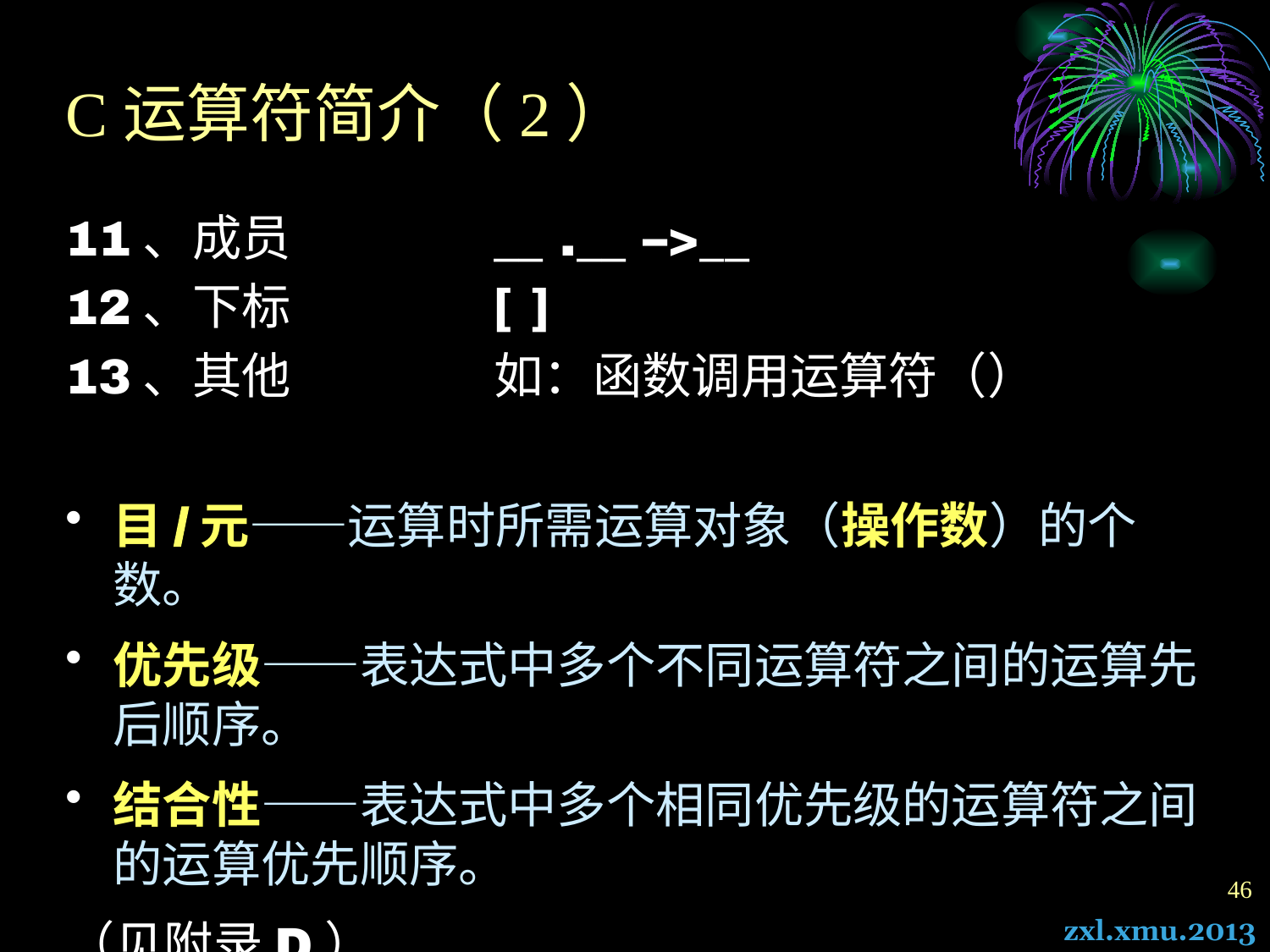

# C运算符简介（2）
11、成员		__ .__ –>__
12、下标		[ ]
13、其他		如：函数调用运算符（）

目/元——运算时所需运算对象（操作数）的个数。
优先级——表达式中多个不同运算符之间的运算先后顺序。
结合性——表达式中多个相同优先级的运算符之间的运算优先顺序。
（见附录D）

46